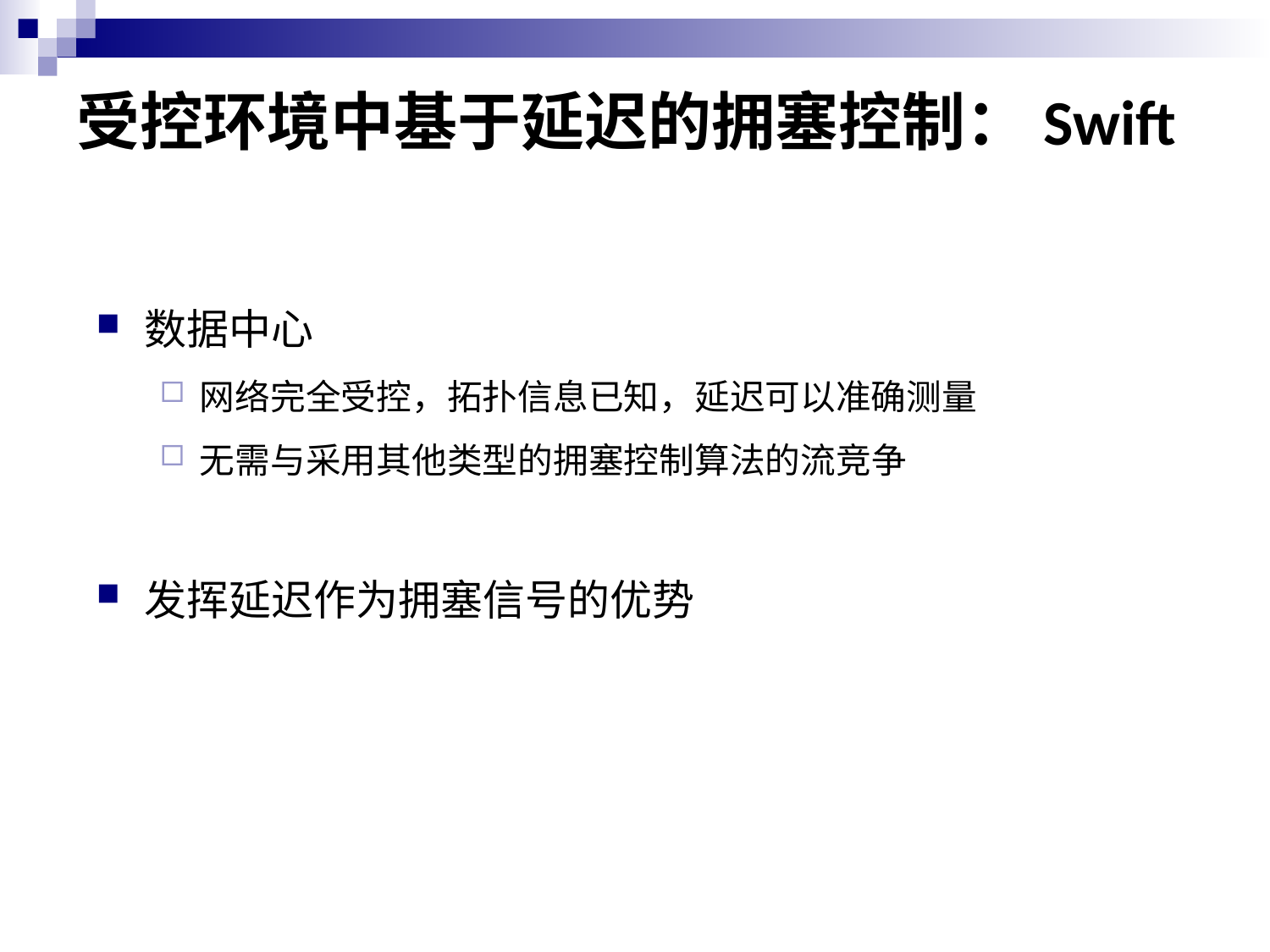

# 受控环境中基于延迟的拥塞控制：Swift
数据中心
网络完全受控，拓扑信息已知，延迟可以准确测量
无需与采用其他类型的拥塞控制算法的流竞争

发挥延迟作为拥塞信号的优势

27